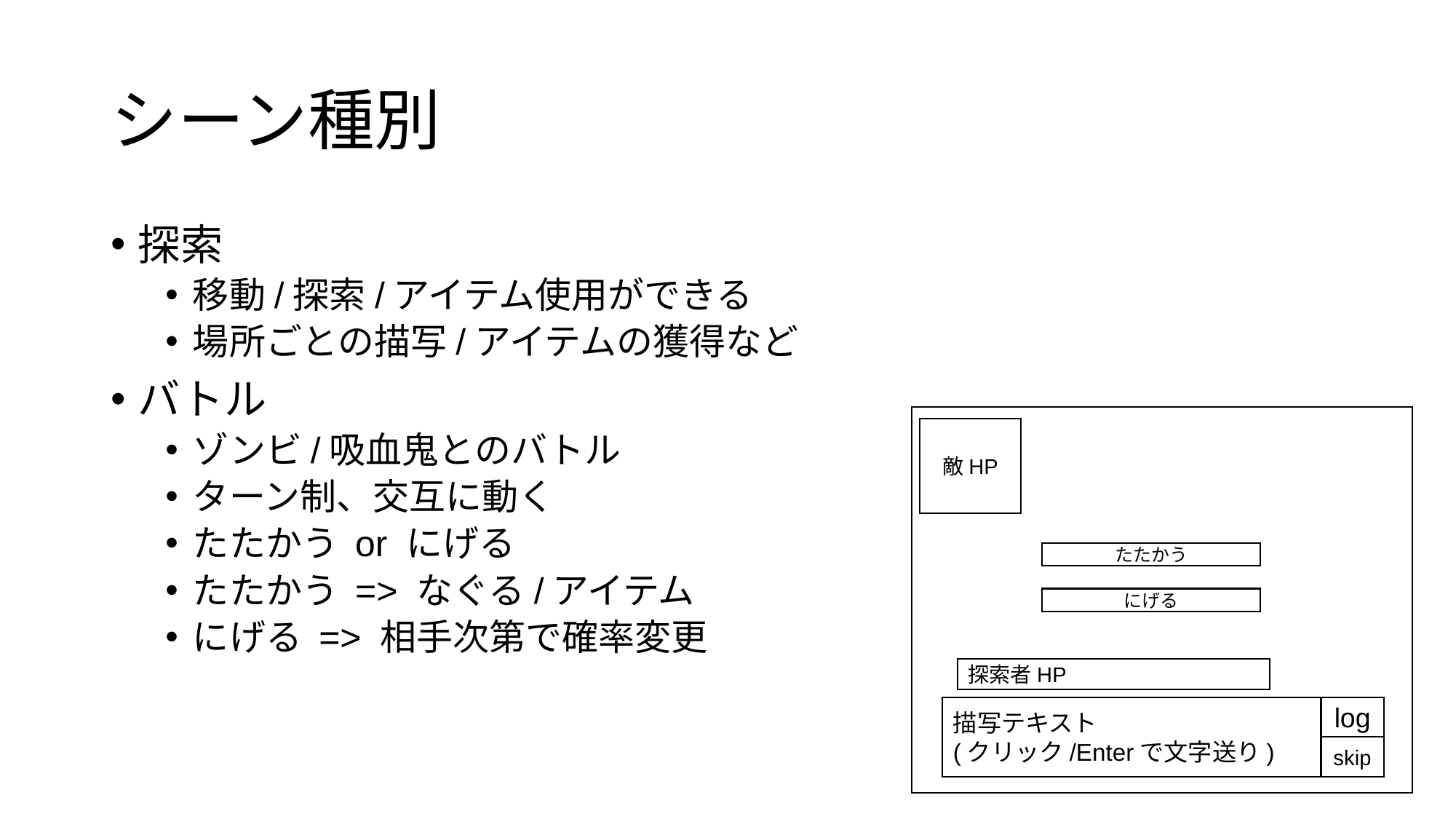

# シーン種別
探索
移動/探索/アイテム使用ができる
場所ごとの描写/アイテムの獲得など
バトル
ゾンビ/吸血鬼とのバトル
ターン制、交互に動く
たたかう or にげる
たたかう => なぐる/アイテム
にげる => 相手次第で確率変更

敵HP
たたかう
にげる
探索者HP
描写テキスト
(クリック/Enterで文字送り)
log
skip